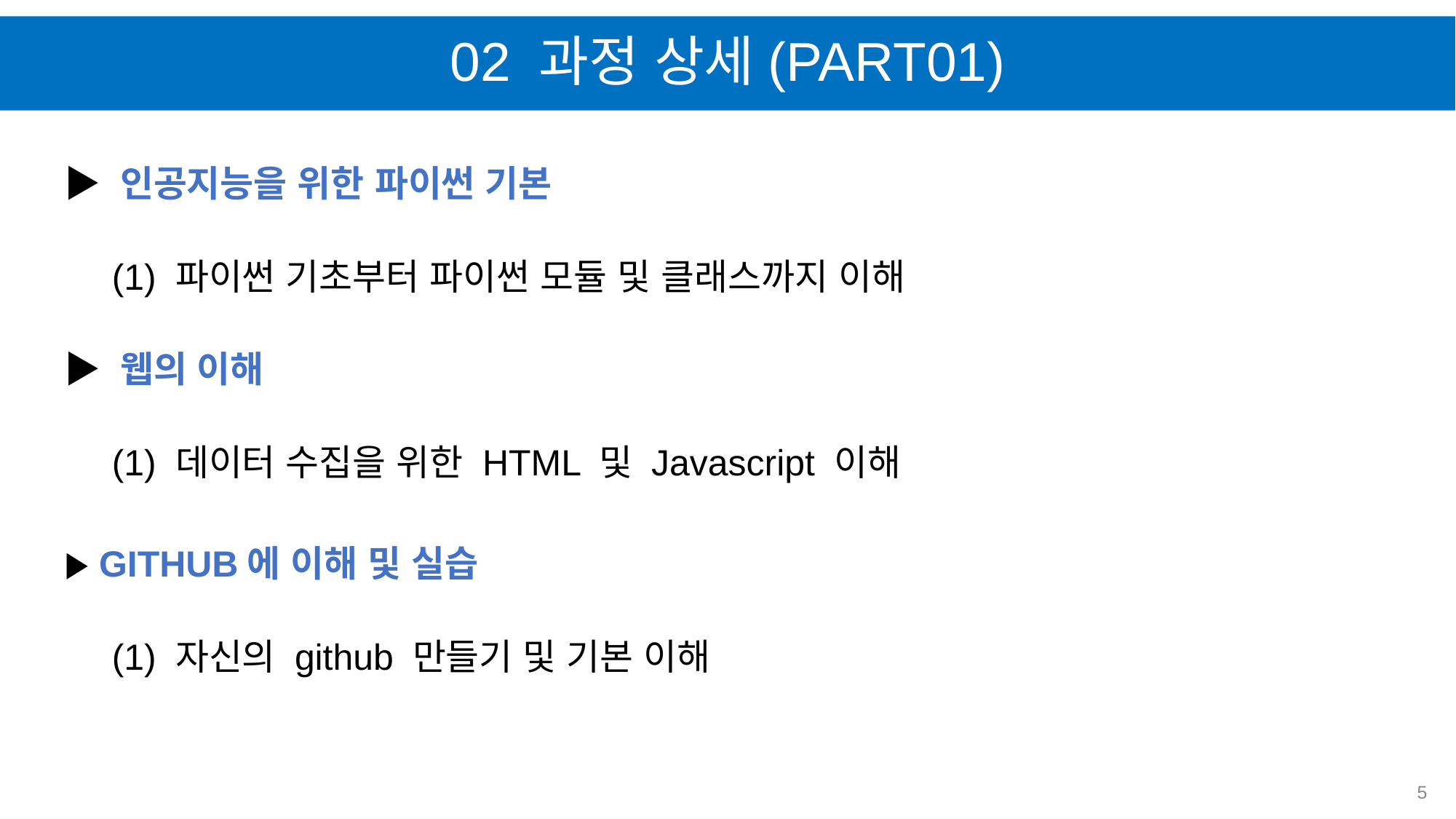

# 02 과정 상세(PART01)
▶ 인공지능을 위한 파이썬 기본
(1) 파이썬 기초부터 파이썬 모듈 및 클래스까지 이해
▶ 웹의 이해
(1) 데이터 수집을 위한 HTML 및 Javascript 이해
▶ GITHUB에 이해 및 실습
(1) 자신의 github 만들기 및 기본 이해
5